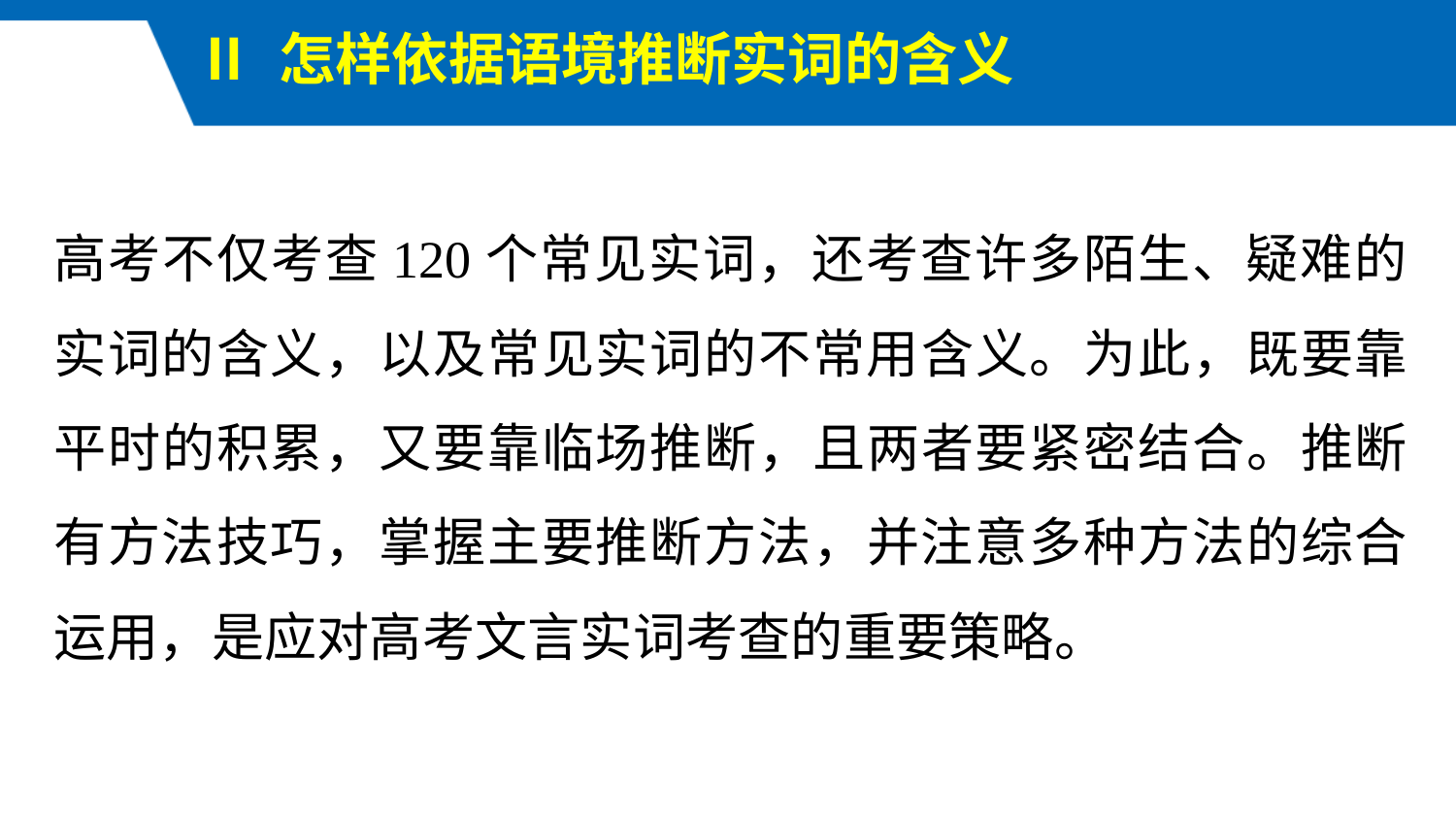

Ⅱ 怎样依据语境推断实词的含义
高考不仅考查120个常见实词，还考查许多陌生、疑难的实词的含义，以及常见实词的不常用含义。为此，既要靠平时的积累，又要靠临场推断，且两者要紧密结合。推断有方法技巧，掌握主要推断方法，并注意多种方法的综合运用，是应对高考文言实词考查的重要策略。